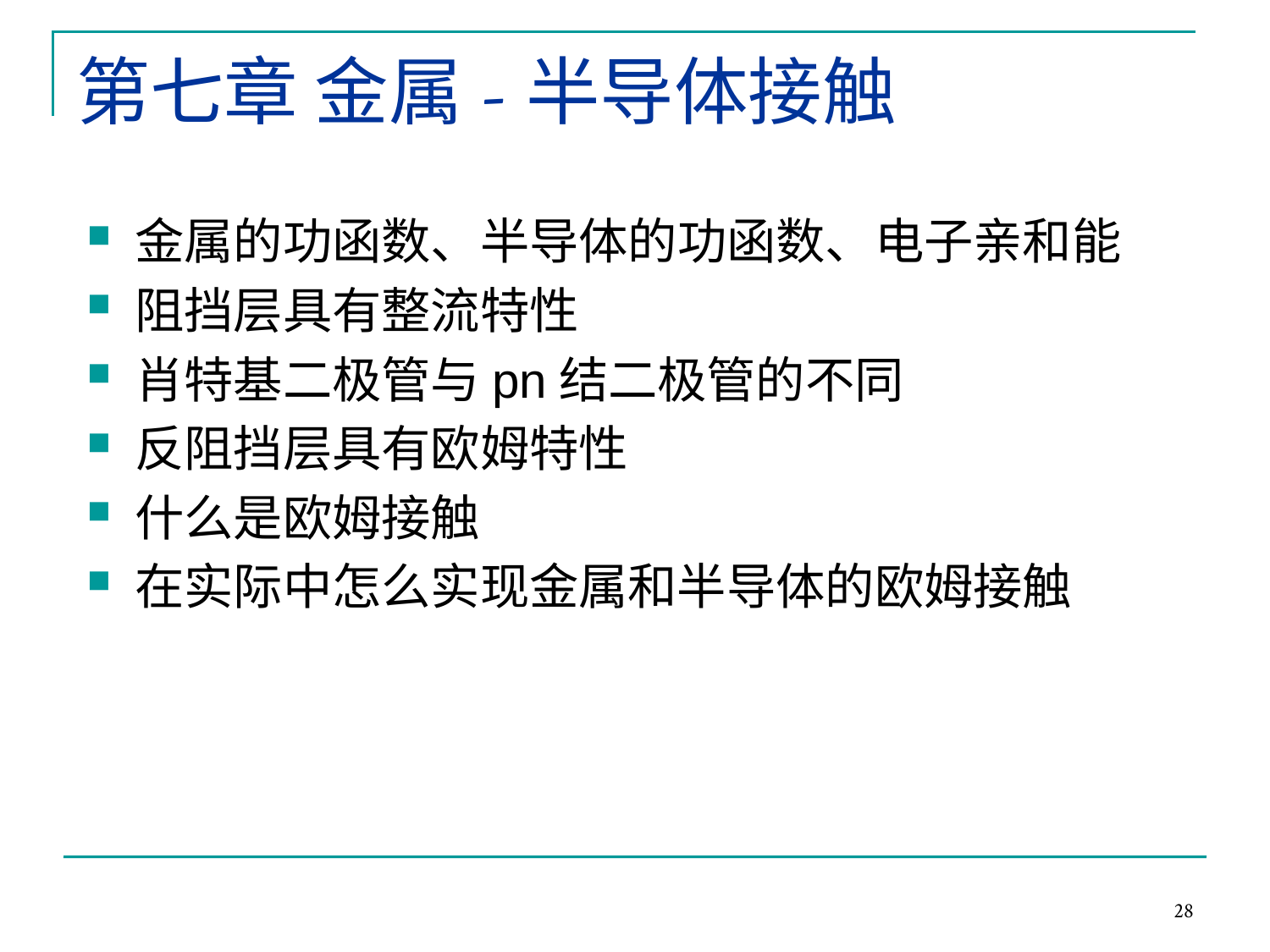

# 第七章 金属-半导体接触
金属的功函数、半导体的功函数、电子亲和能
阻挡层具有整流特性
肖特基二极管与pn结二极管的不同
反阻挡层具有欧姆特性
什么是欧姆接触
在实际中怎么实现金属和半导体的欧姆接触

28